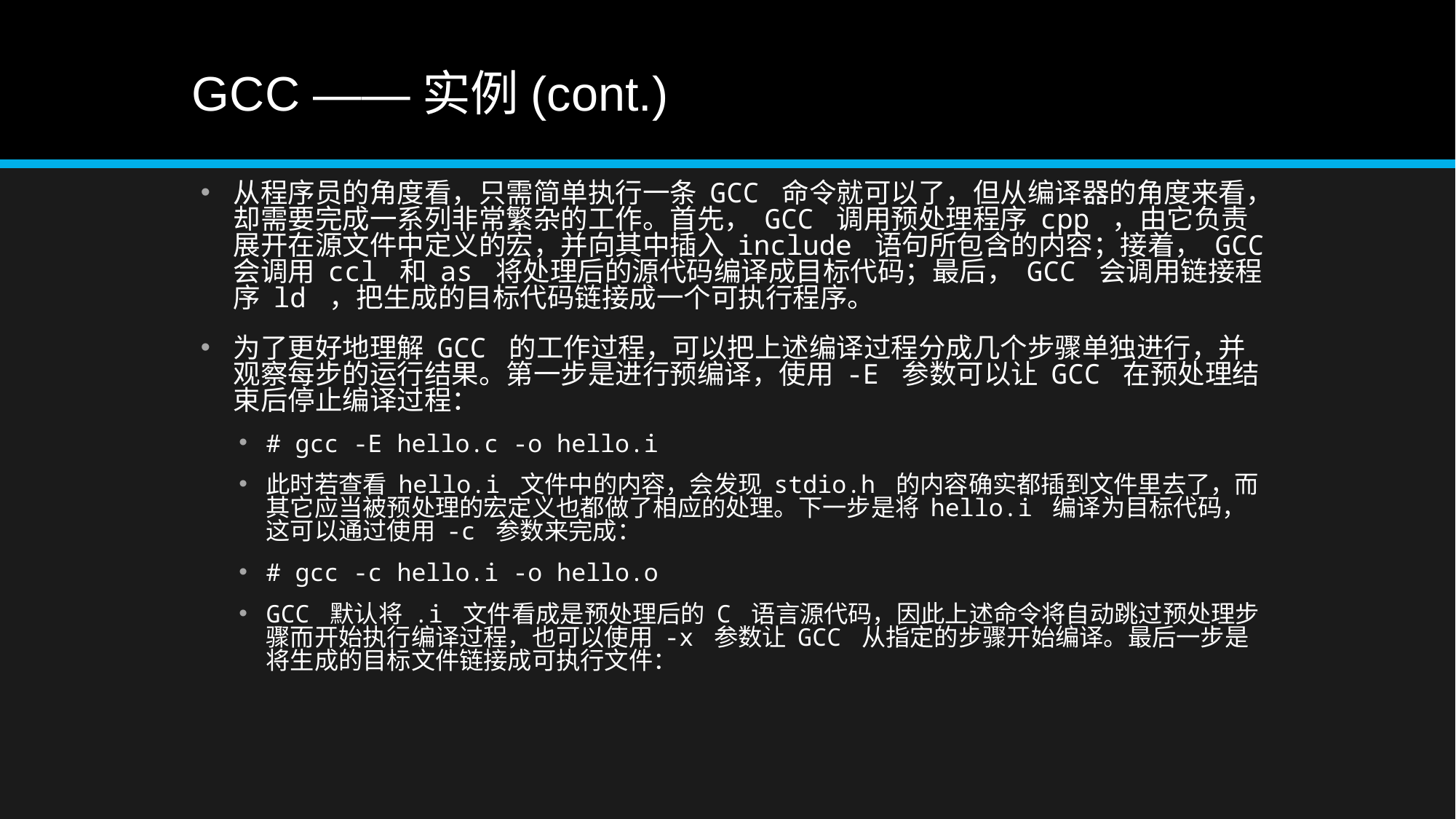

# GCC ——实例(cont.)
从程序员的角度看，只需简单执行一条 GCC 命令就可以了，但从编译器的角度来看，却需要完成一系列非常繁杂的工作。首先， GCC 调用预处理程序 cpp ，由它负责展开在源文件中定义的宏，并向其中插入 include 语句所包含的内容；接着， GCC 会调用 ccl 和 as 将处理后的源代码编译成目标代码；最后， GCC 会调用链接程序 ld ，把生成的目标代码链接成一个可执行程序。
为了更好地理解 GCC 的工作过程，可以把上述编译过程分成几个步骤单独进行，并观察每步的运行结果。第一步是进行预编译，使用 -E 参数可以让 GCC 在预处理结束后停止编译过程：
# gcc -E hello.c -o hello.i
此时若查看 hello.i 文件中的内容，会发现 stdio.h 的内容确实都插到文件里去了，而其它应当被预处理的宏定义也都做了相应的处理。下一步是将 hello.i 编译为目标代码，这可以通过使用 -c 参数来完成：
# gcc -c hello.i -o hello.o
GCC 默认将 .i 文件看成是预处理后的 C 语言源代码，因此上述命令将自动跳过预处理步骤而开始执行编译过程，也可以使用 -x 参数让 GCC 从指定的步骤开始编译。最后一步是将生成的目标文件链接成可执行文件：